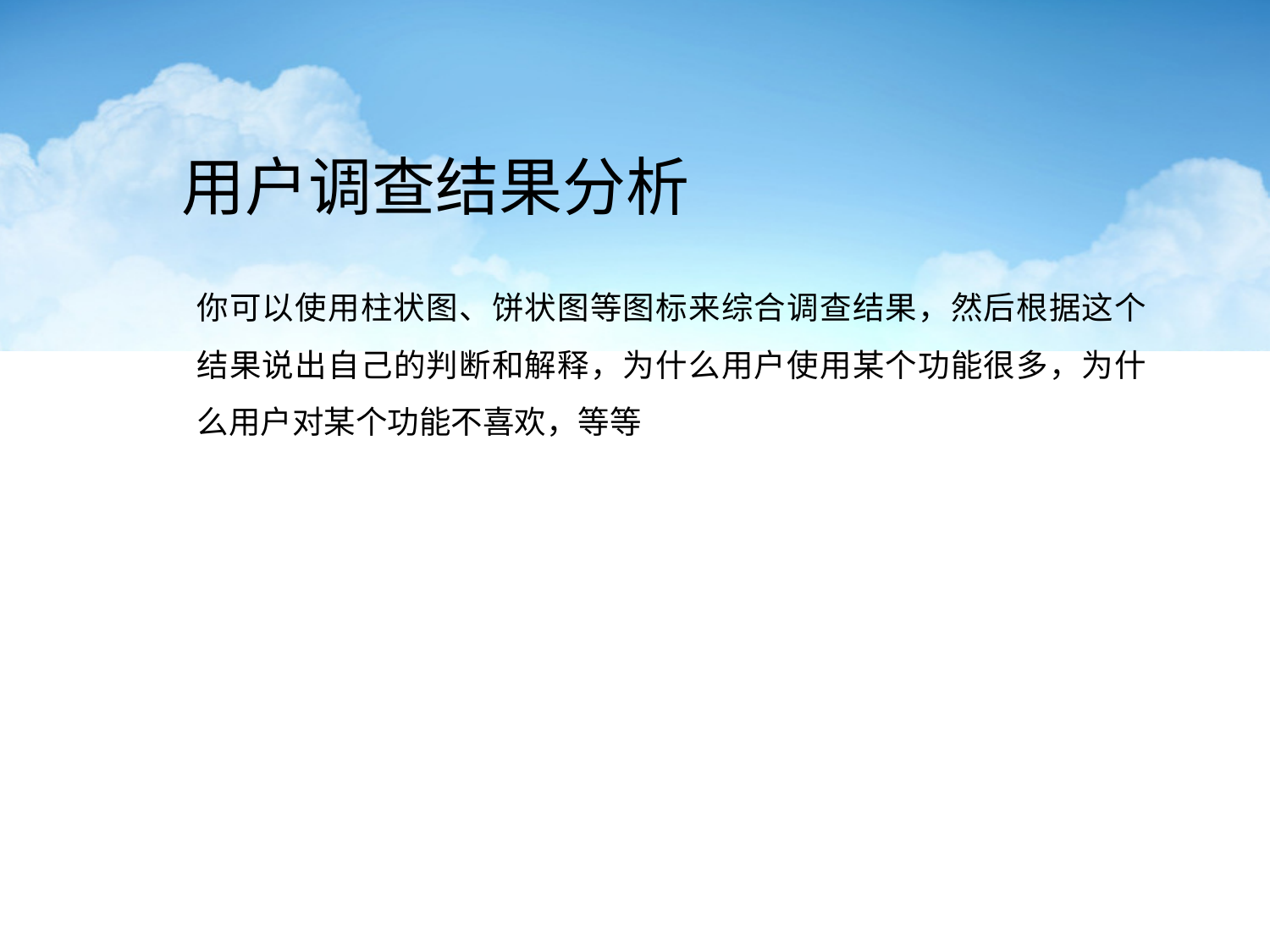

用户调查结果分析
你可以使用柱状图、饼状图等图标来综合调查结果，然后根据这个结果说出自己的判断和解释，为什么用户使用某个功能很多，为什么用户对某个功能不喜欢，等等